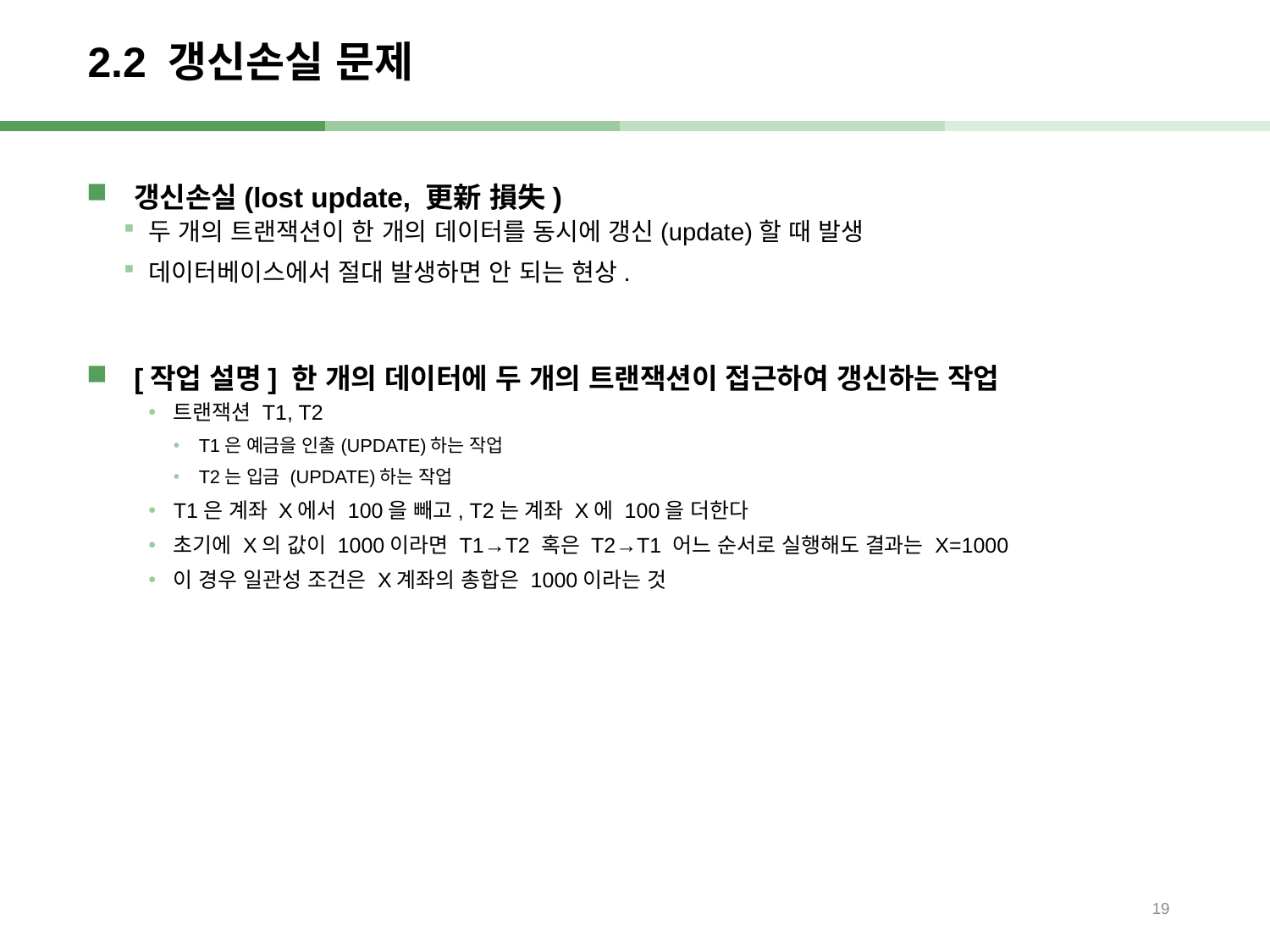

# 2.2 갱신손실 문제
갱신손실(lost update, 更新 損失)
두 개의 트랜잭션이 한 개의 데이터를 동시에 갱신(update)할 때 발생
데이터베이스에서 절대 발생하면 안 되는 현상.

[작업 설명] 한 개의 데이터에 두 개의 트랜잭션이 접근하여 갱신하는 작업
트랜잭션 T1, T2
T1은 예금을 인출(UPDATE)하는 작업
T2는 입금 (UPDATE)하는 작업
T1은 계좌 X에서 100을 빼고, T2는 계좌 X에 100을 더한다
초기에 X의 값이 1000이라면 T1→T2 혹은 T2→T1 어느 순서로 실행해도 결과는 X=1000
이 경우 일관성 조건은 X계좌의 총합은 1000이라는 것

19